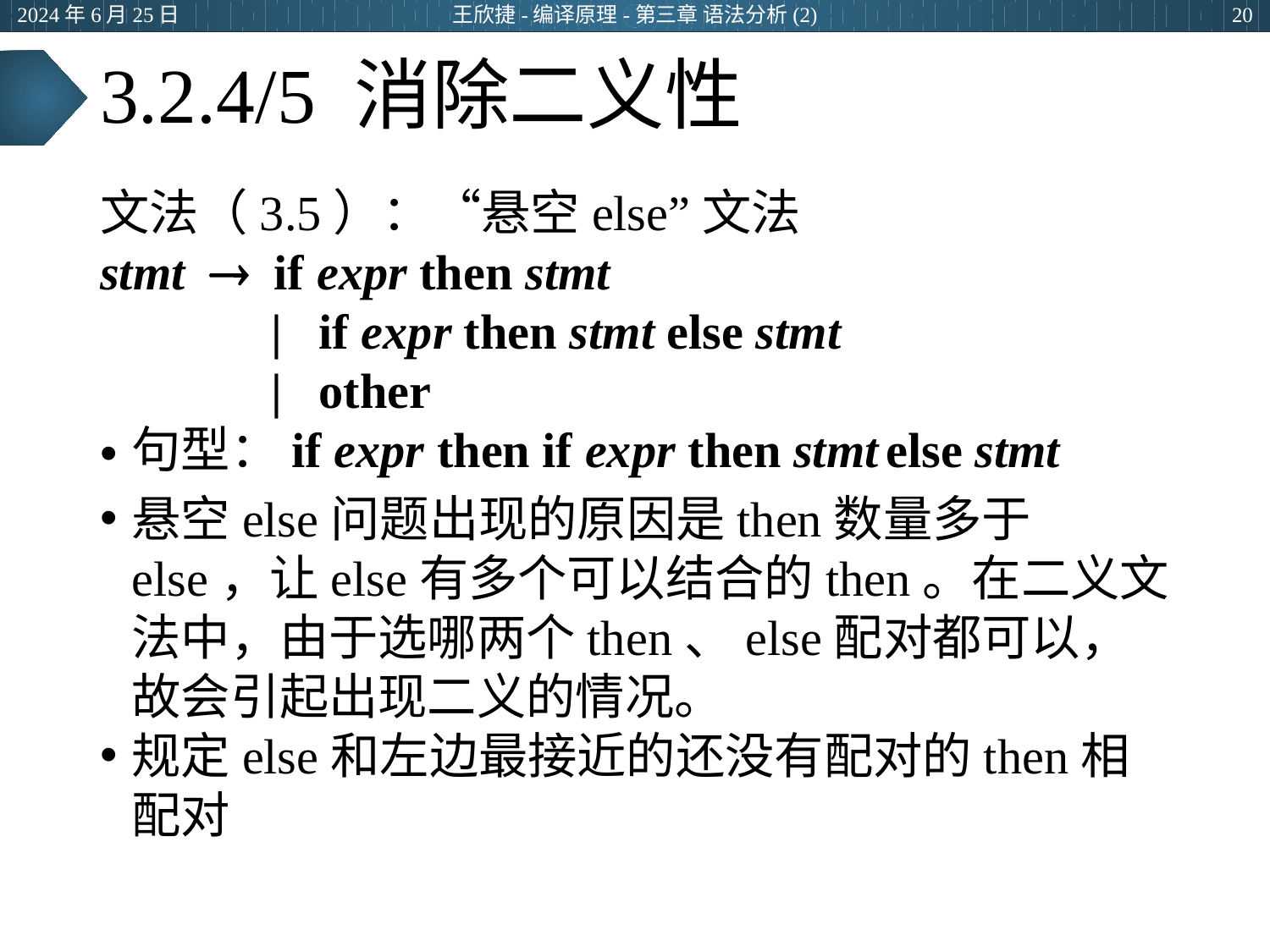

2024年6月25日
王欣捷-编译原理-第三章 语法分析(2)
20
# 3.2.4/5 消除二义性
文法（3.5）：“悬空else”文法
stmt  →  if expr then stmt
		 |   if expr then stmt else stmt
		 |   other
句型：if expr then if expr then stmt else stmt
悬空else问题出现的原因是then数量多于else，让else有多个可以结合的then。在二义文法中，由于选哪两个then、else配对都可以，故会引起出现二义的情况。
规定else和左边最接近的还没有配对的then相配对